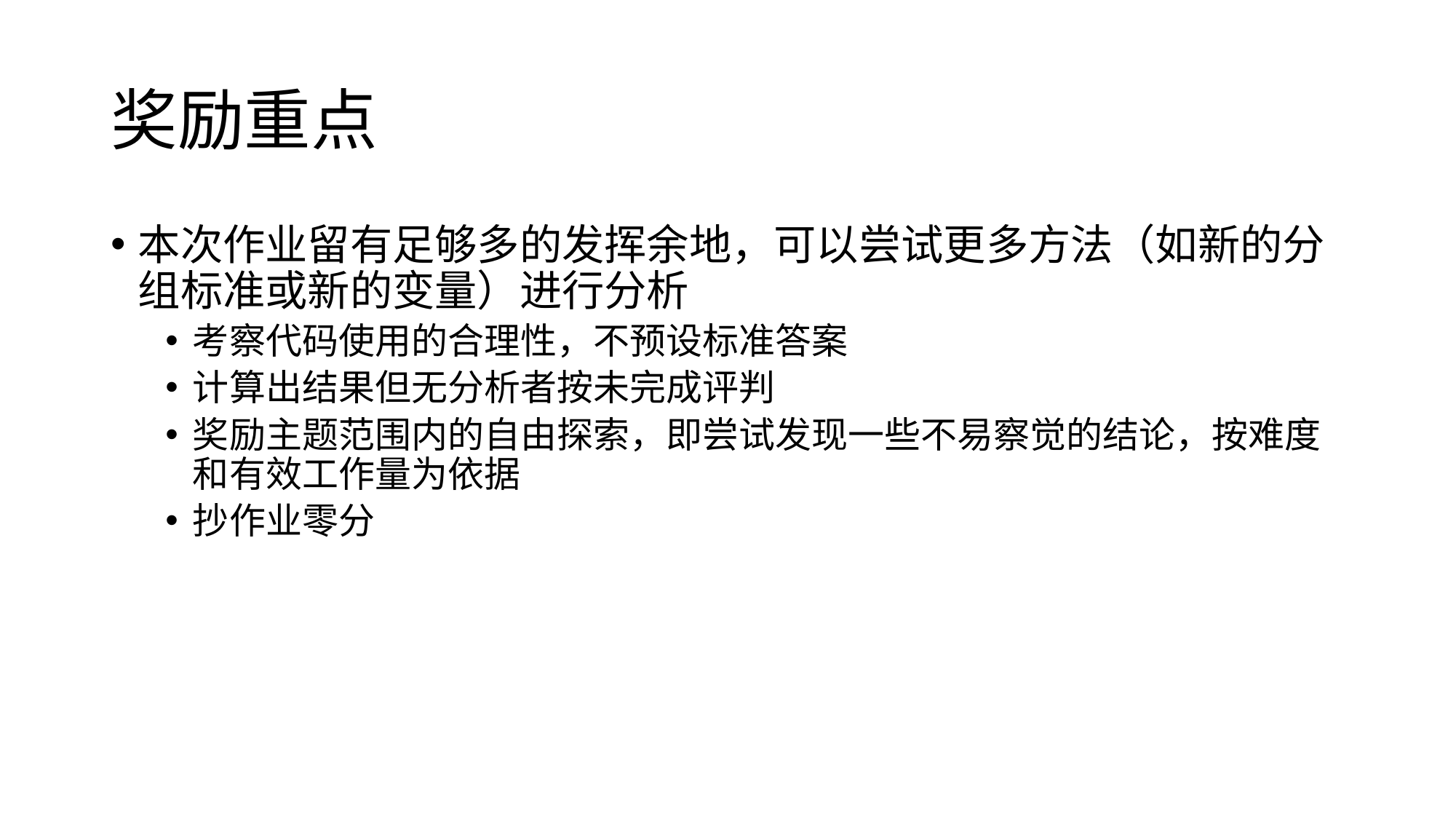

# 奖励重点
本次作业留有足够多的发挥余地，可以尝试更多方法（如新的分组标准或新的变量）进行分析
考察代码使用的合理性，不预设标准答案
计算出结果但无分析者按未完成评判
奖励主题范围内的自由探索，即尝试发现一些不易察觉的结论，按难度和有效工作量为依据
抄作业零分